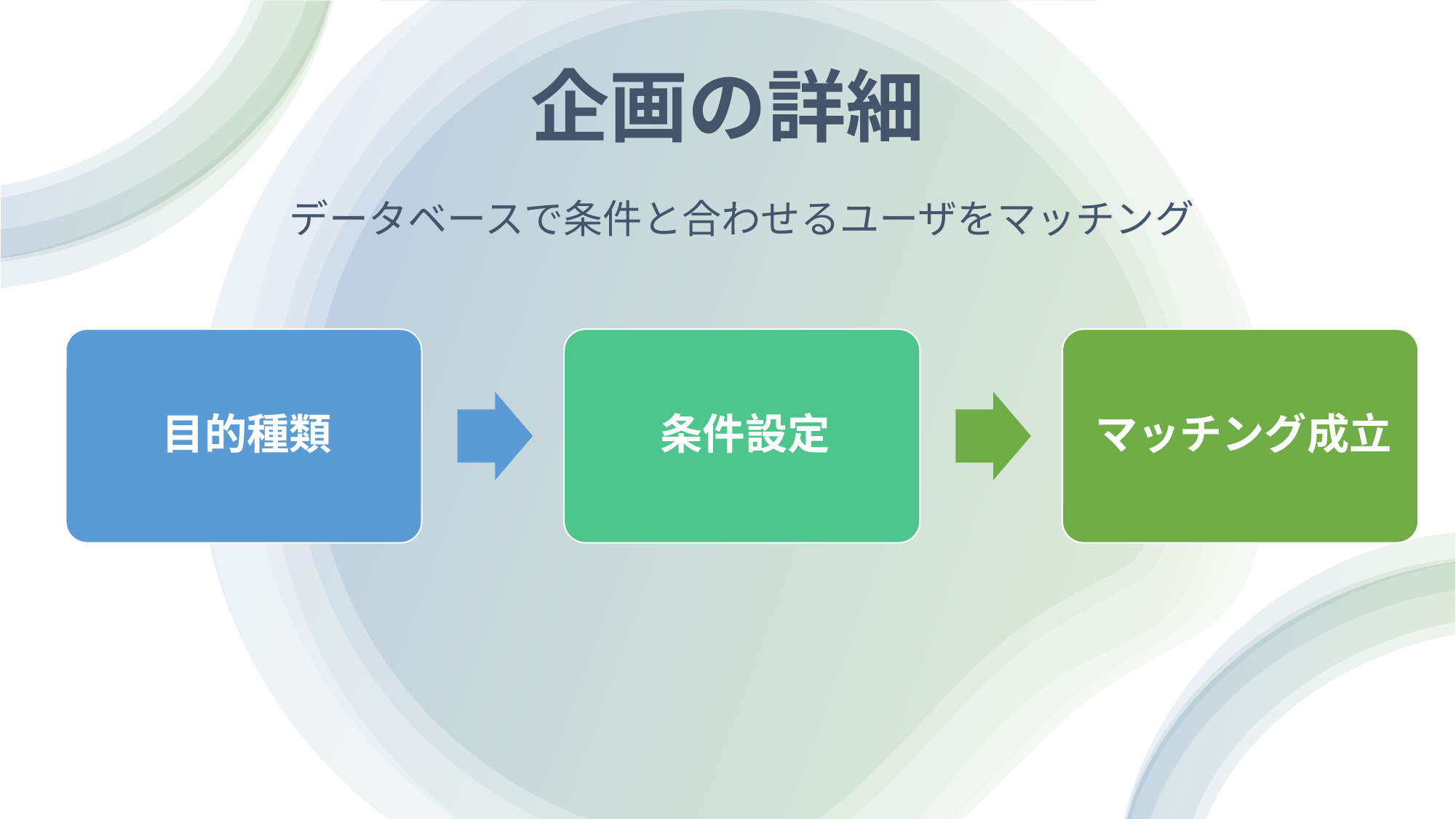

# 企画の詳細

データベースで条件と合わせるユーザをマッチング
目的種類

条件設定

マッチング成立